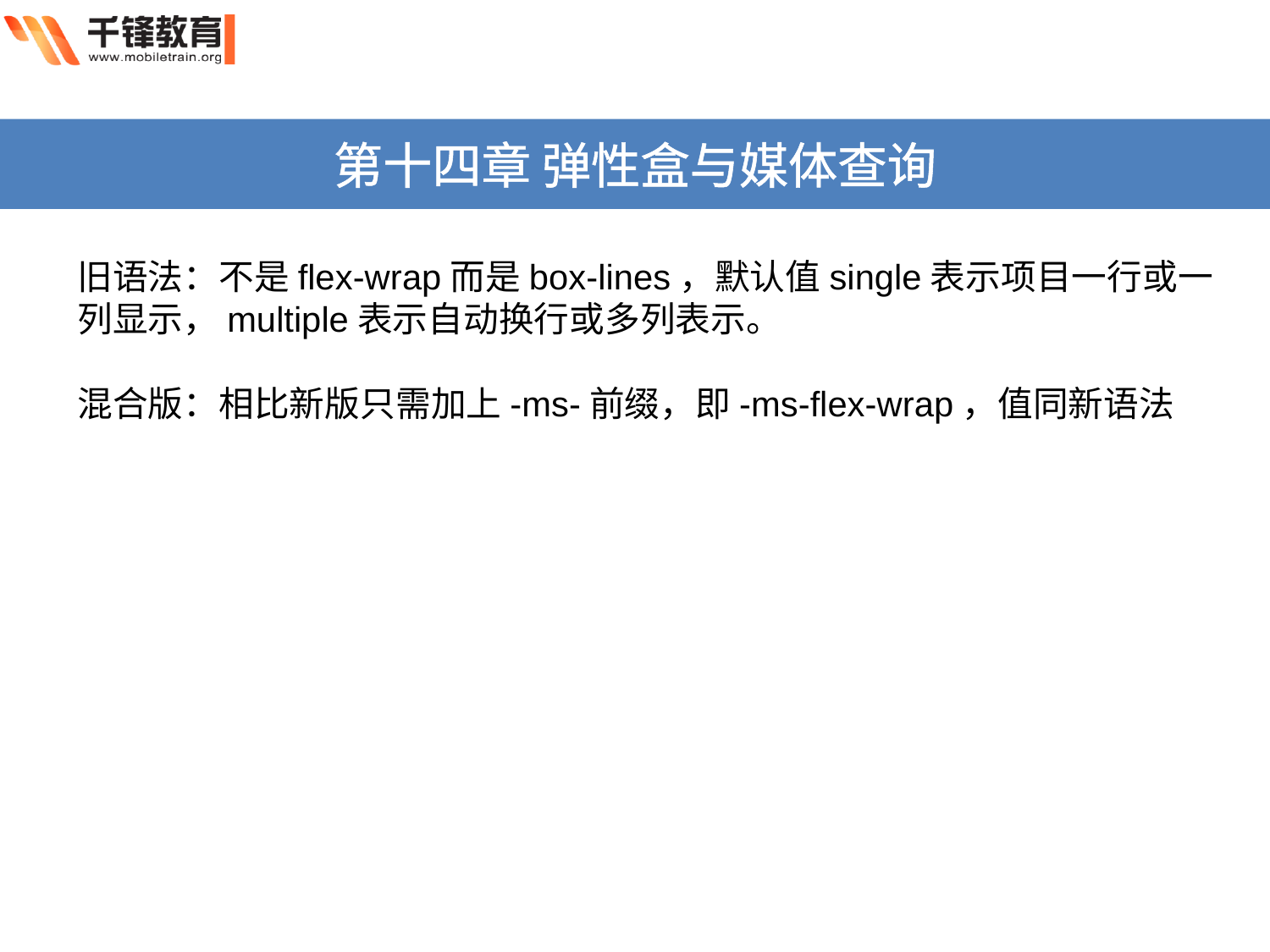

第十四章 弹性盒与媒体查询
旧语法：不是flex-wrap而是box-lines，默认值single表示项目一行或一列显示，multiple表示自动换行或多列表示。

混合版：相比新版只需加上-ms-前缀，即-ms-flex-wrap，值同新语法